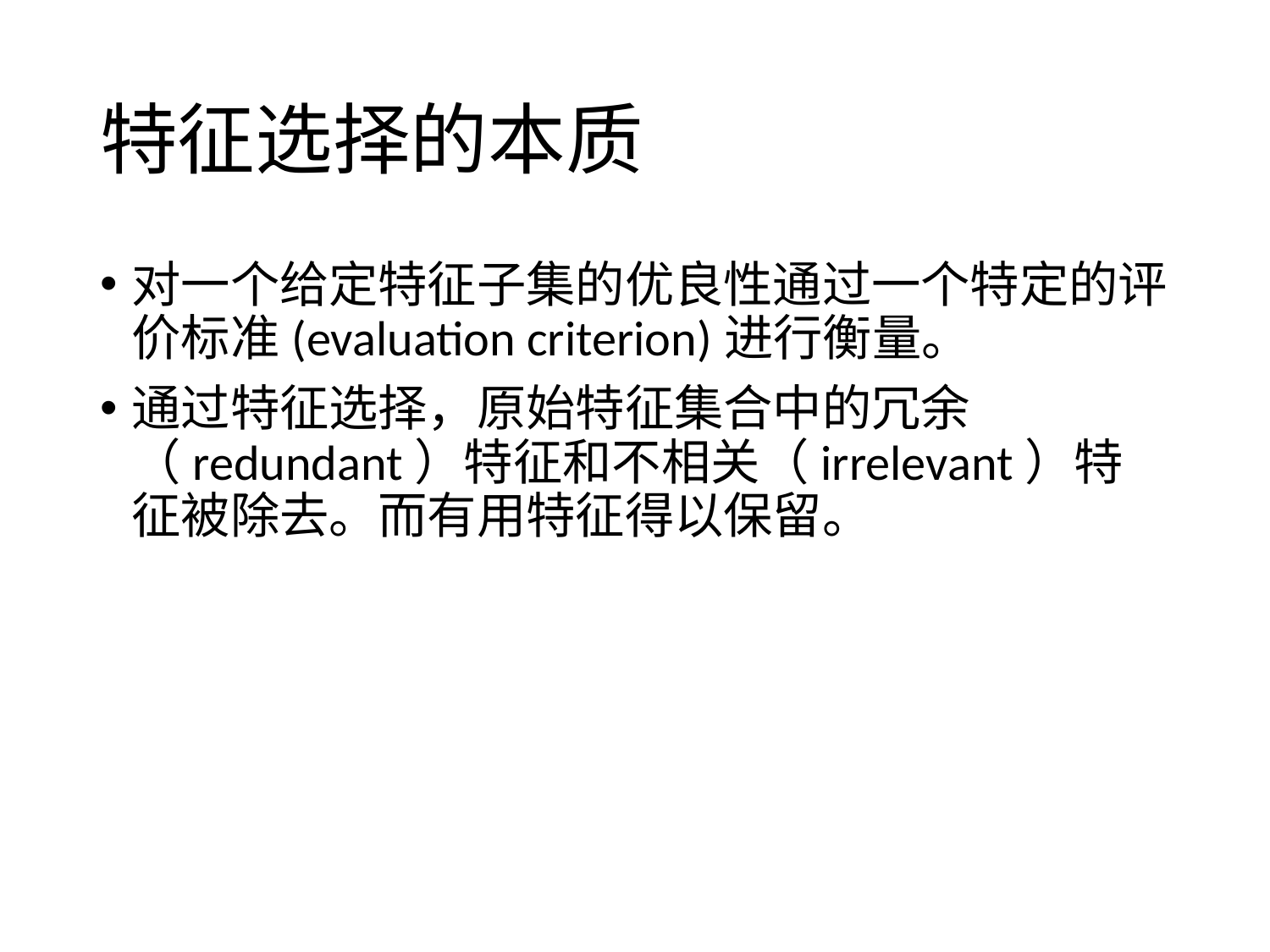

# 特征选择的本质
对一个给定特征子集的优良性通过一个特定的评价标准(evaluation criterion)进行衡量。
通过特征选择，原始特征集合中的冗余（redundant）特征和不相关（irrelevant）特征被除去。而有用特征得以保留。